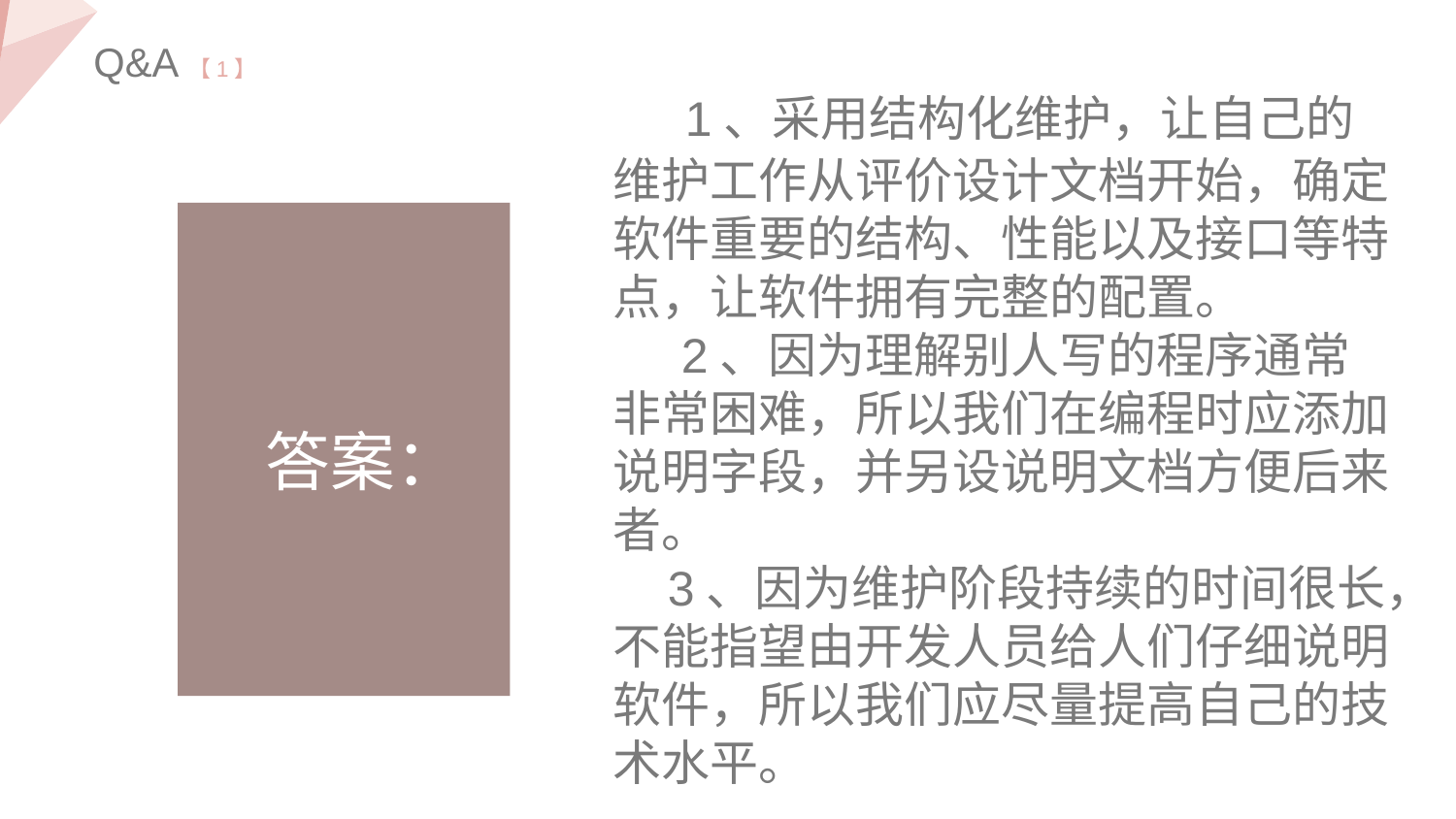

Q&A【1】
    1、采用结构化维护，让自己的维护工作从评价设计文档开始，确定软件重要的结构、性能以及接口等特点，让软件拥有完整的配置。
     2、因为理解别人写的程序通常非常困难，所以我们在编程时应添加说明字段，并另设说明文档方便后来者。
    3、因为维护阶段持续的时间很长，不能指望由开发人员给人们仔细说明软件，所以我们应尽量提高自己的技术水平。
……….

答案：